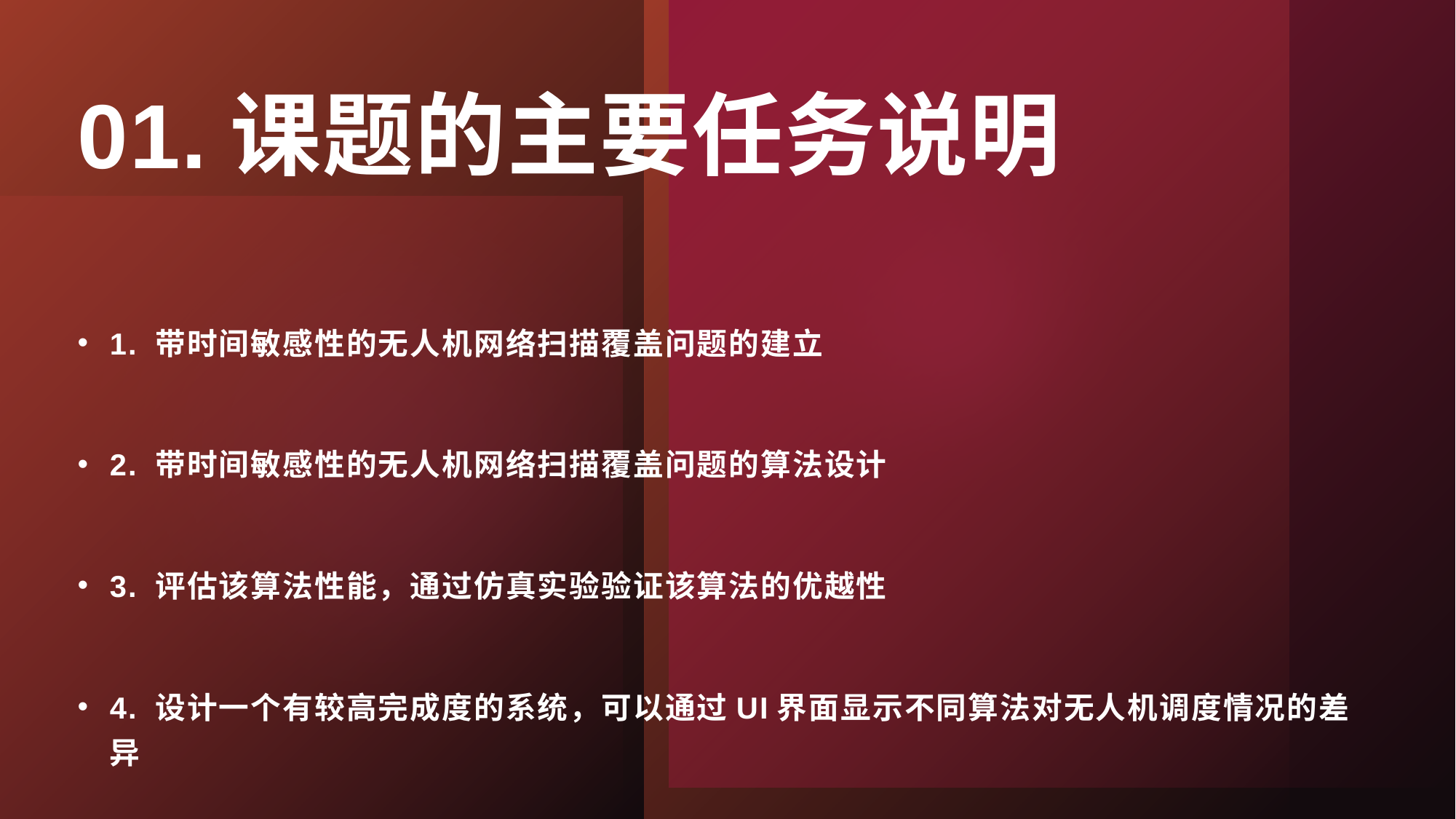

# 01.课题的主要任务说明
1. 带时间敏感性的无人机网络扫描覆盖问题的建立

2. 带时间敏感性的无人机网络扫描覆盖问题的算法设计

3. 评估该算法性能，通过仿真实验验证该算法的优越性

4. 设计一个有较高完成度的系统，可以通过UI界面显示不同算法对无人机调度情况的差异